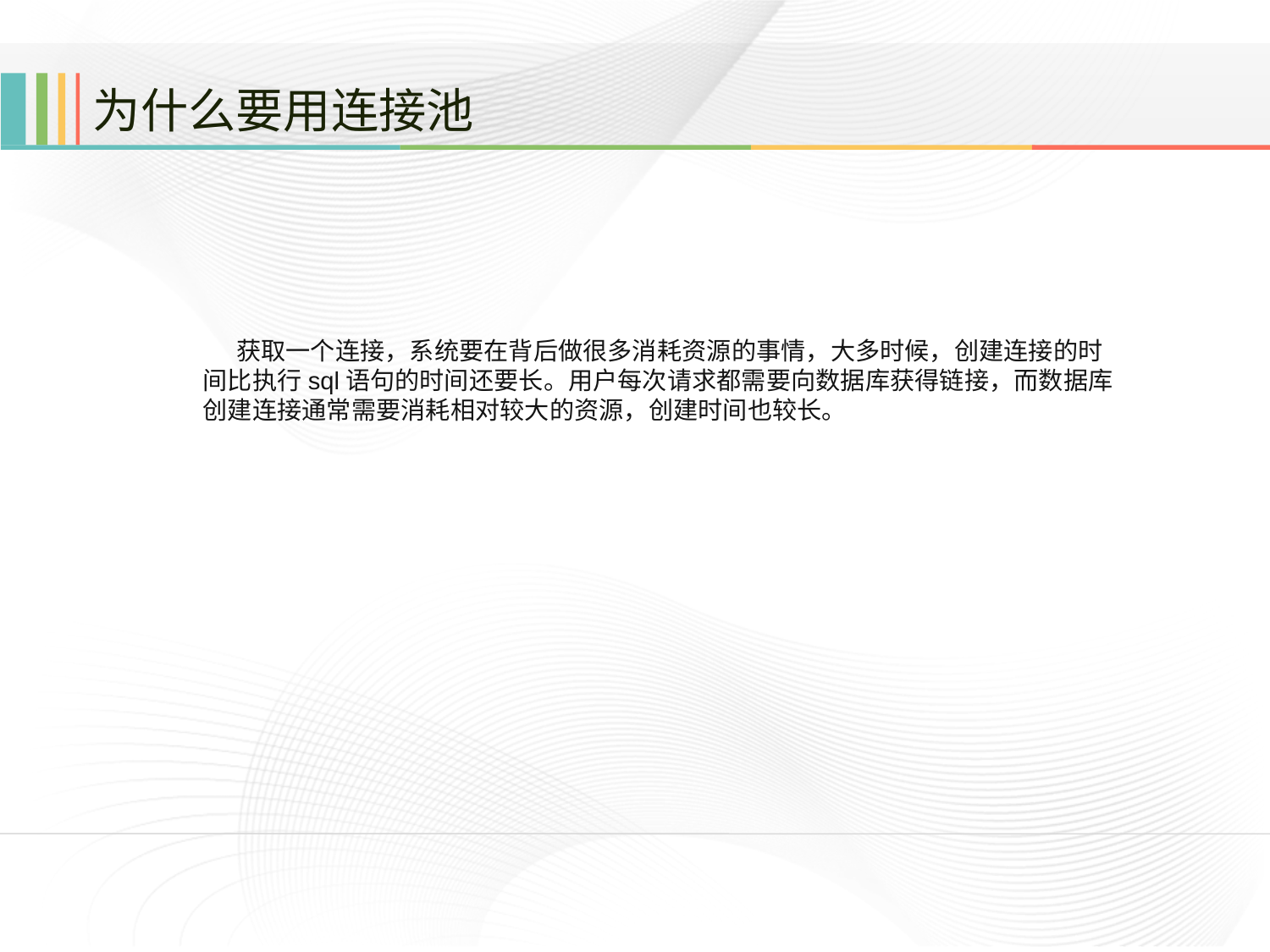

为什么要用连接池

     获取一个连接，系统要在背后做很多消耗资源的事情，大多时候，创建连接的时间比执行sql语句的时间还要长。用户每次请求都需要向数据库获得链接，而数据库创建连接通常需要消耗相对较大的资源，创建时间也较长。